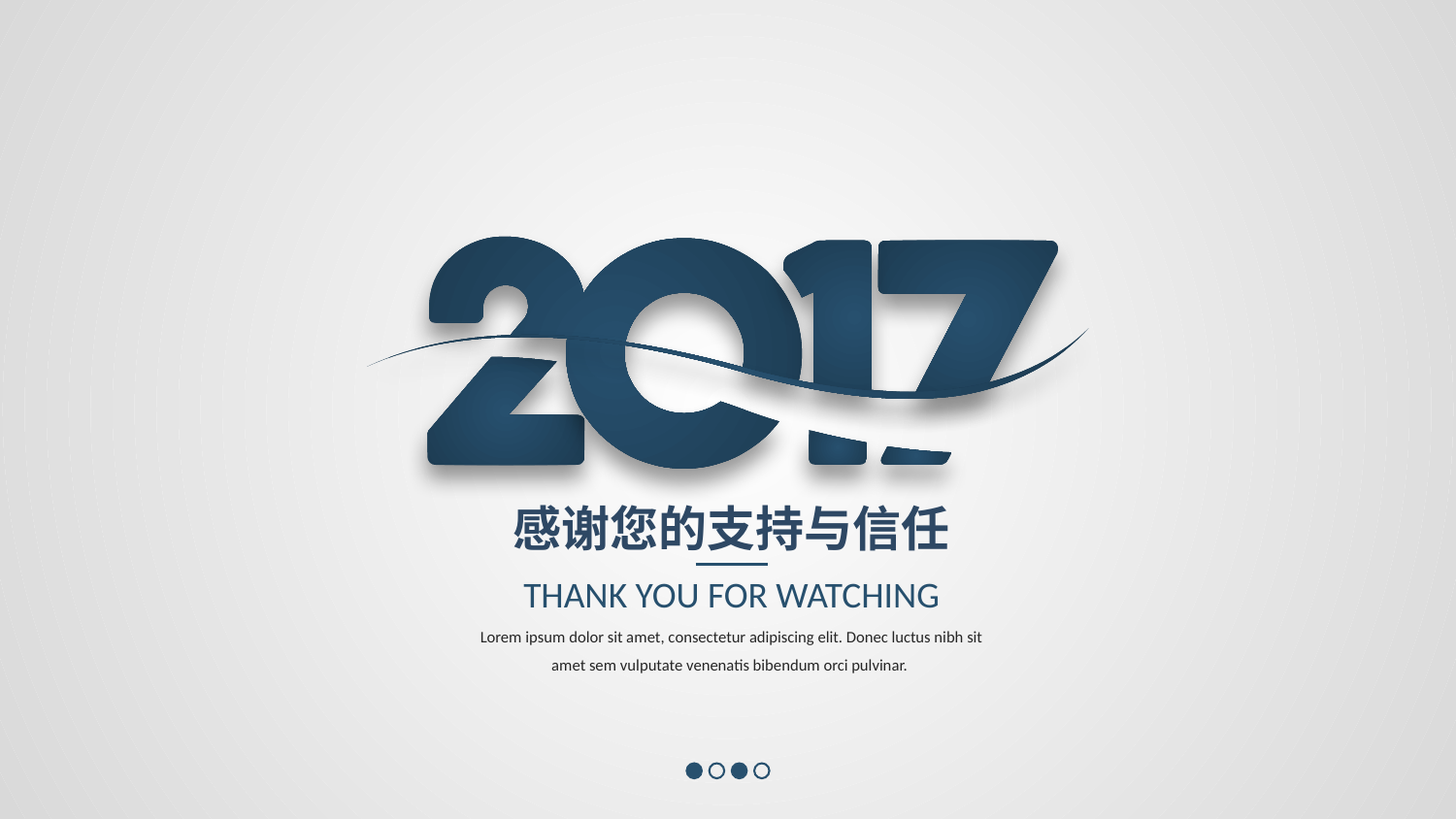

感谢您的支持与信任
THANK YOU FOR WATCHING
Lorem ipsum dolor sit amet, consectetur adipiscing elit. Donec luctus nibh sit amet sem vulputate venenatis bibendum orci pulvinar.